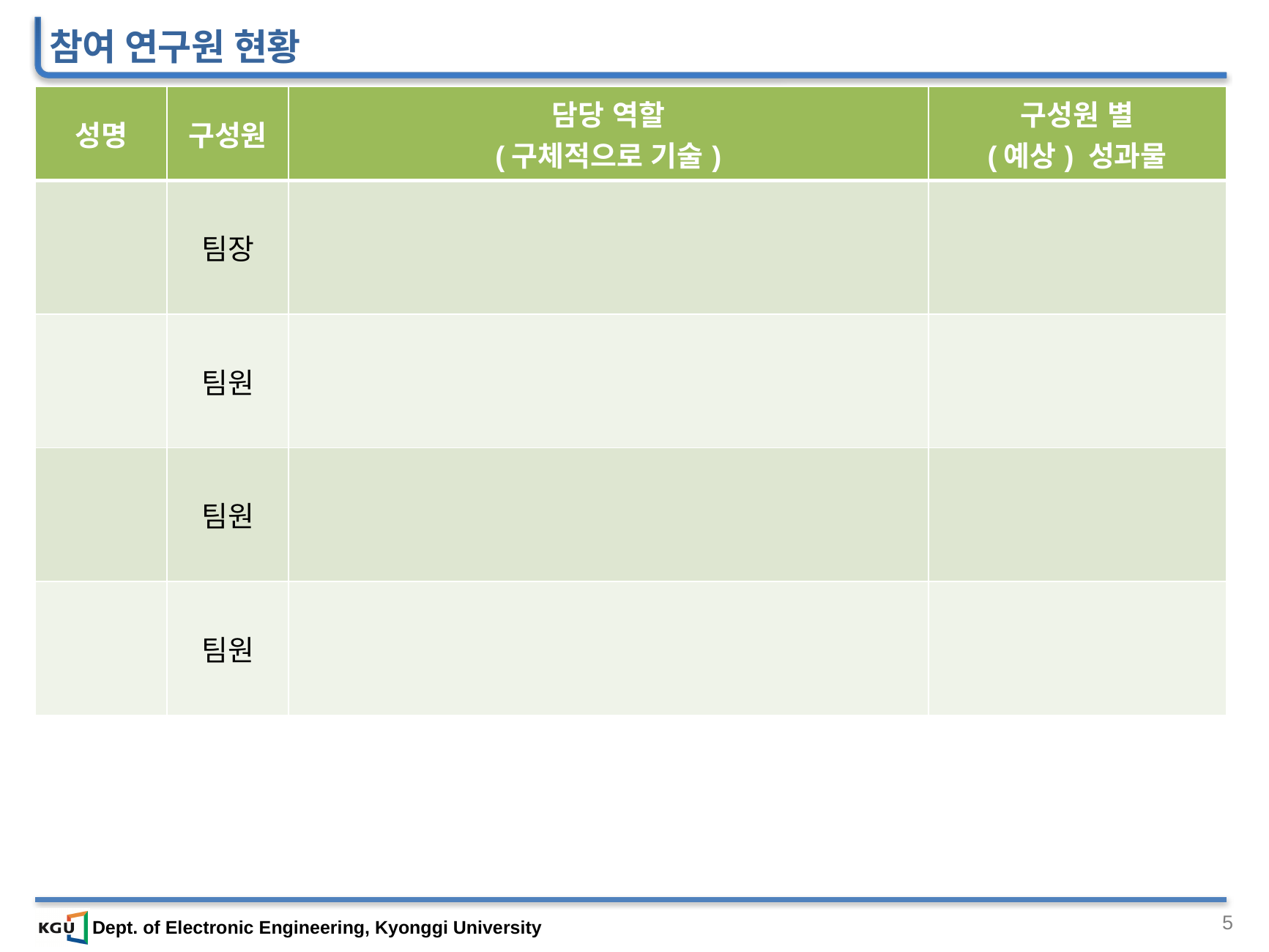

참여 연구원 현황
| 성명 | 구성원 | 담당 역할 (구체적으로 기술) | 구성원 별 (예상) 성과물 |
| --- | --- | --- | --- |
|  | 팀장 |  |  |
|  | 팀원 |  |  |
|  | 팀원 |  |  |
|  | 팀원 |  |  |